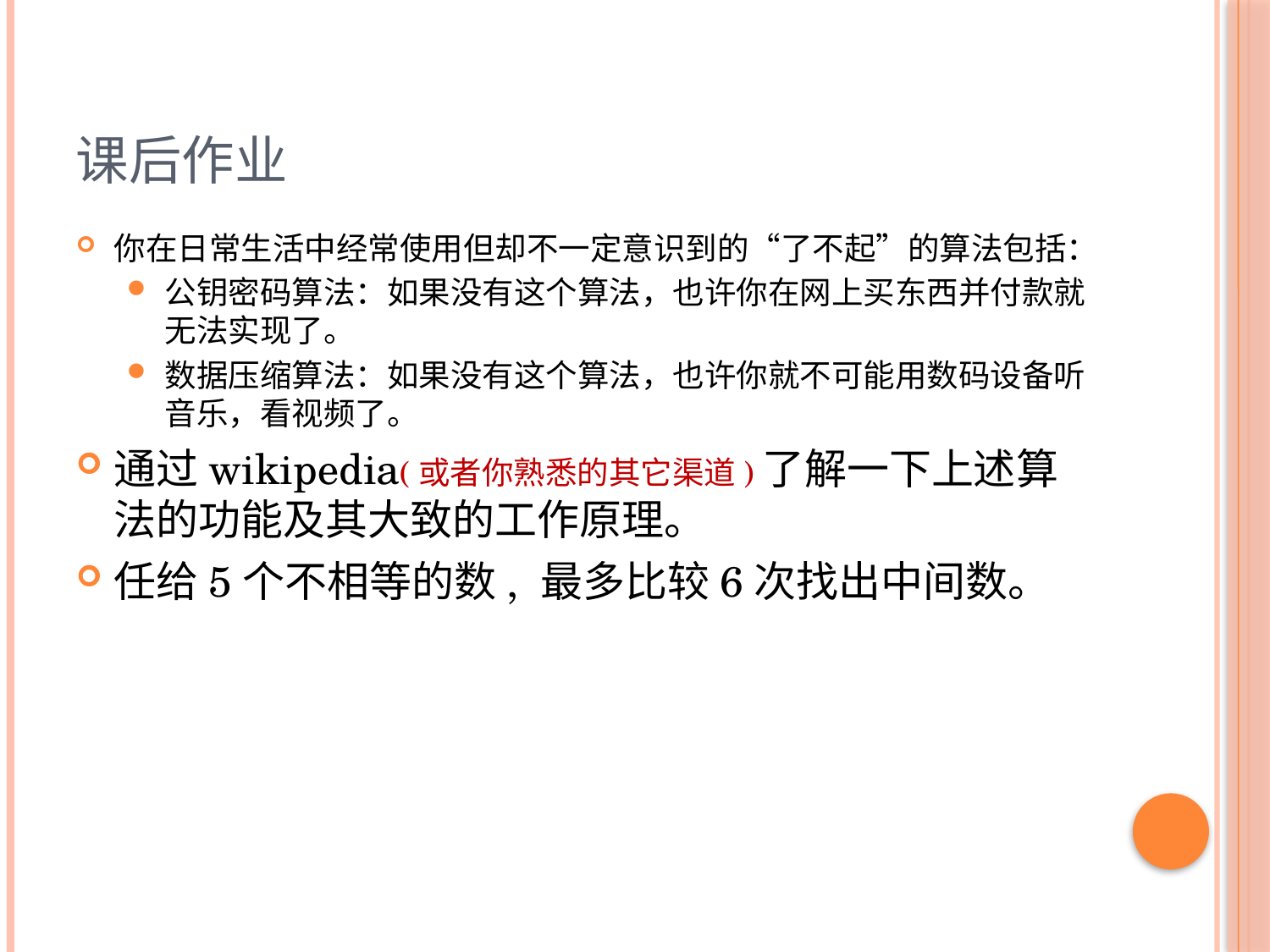

# 课后作业
你在日常生活中经常使用但却不一定意识到的“了不起”的算法包括：
公钥密码算法：如果没有这个算法，也许你在网上买东西并付款就无法实现了。
数据压缩算法：如果没有这个算法，也许你就不可能用数码设备听音乐，看视频了。
通过wikipedia(或者你熟悉的其它渠道)了解一下上述算法的功能及其大致的工作原理。
任给5个不相等的数, 最多比较6次找出中间数。